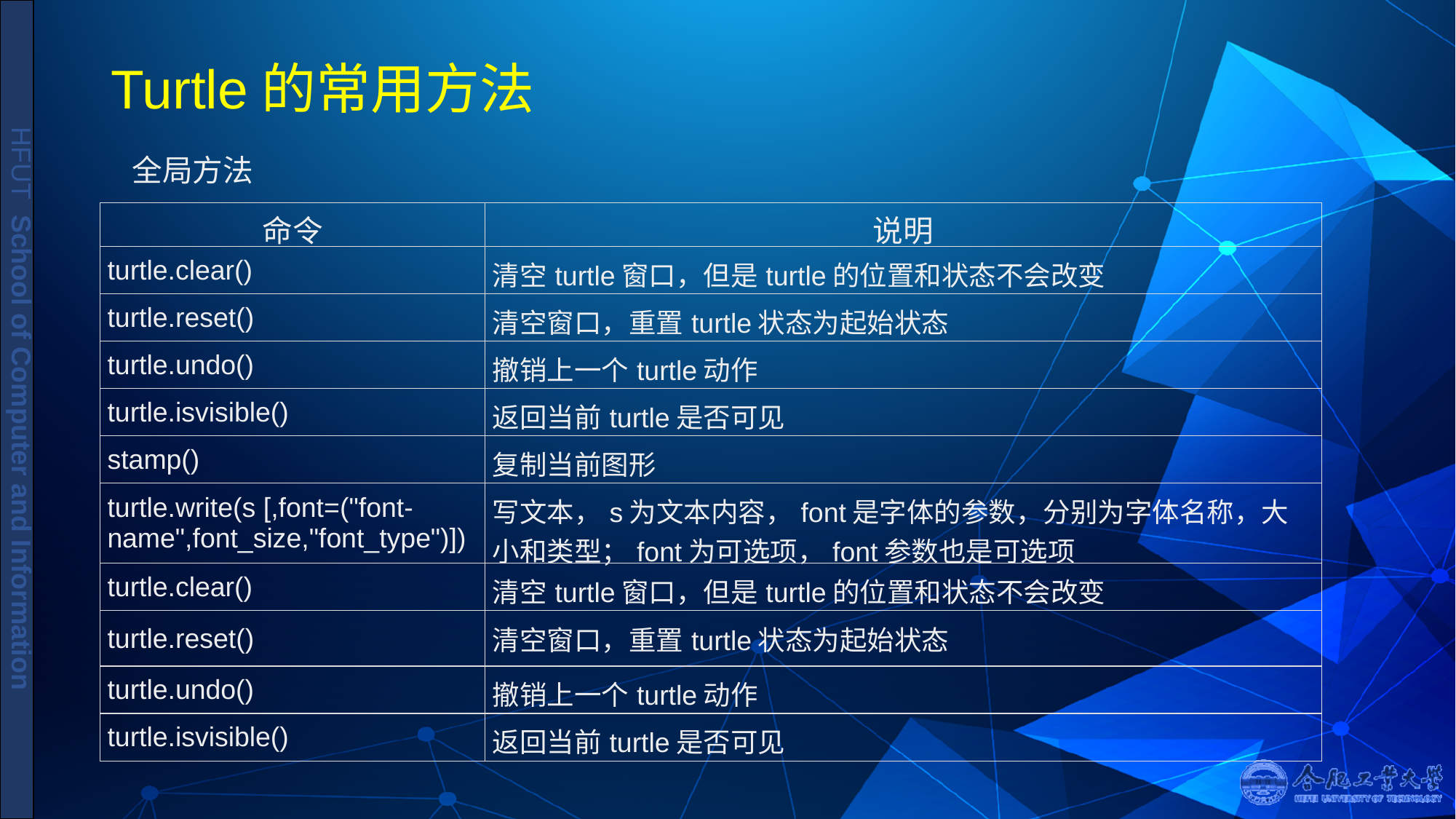

# Turtle的常用方法
      全局方法
| 命令 | 说明 |
| --- | --- |
| turtle.clear() | 清空turtle窗口，但是turtle的位置和状态不会改变 |
| turtle.reset() | 清空窗口，重置turtle状态为起始状态 |
| turtle.undo() | 撤销上一个turtle动作 |
| turtle.isvisible() | 返回当前turtle是否可见 |
| stamp() | 复制当前图形 |
| turtle.write(s [,font=("font-name",font\_size,"font\_type")]) | 写文本，s为文本内容，font是字体的参数，分别为字体名称，大小和类型；font为可选项，font参数也是可选项 |
| turtle.clear() | 清空turtle窗口，但是turtle的位置和状态不会改变 |
| turtle.reset() | 清空窗口，重置turtle状态为起始状态 |
| turtle.undo() | 撤销上一个turtle动作 |
| turtle.isvisible() | 返回当前turtle是否可见 |